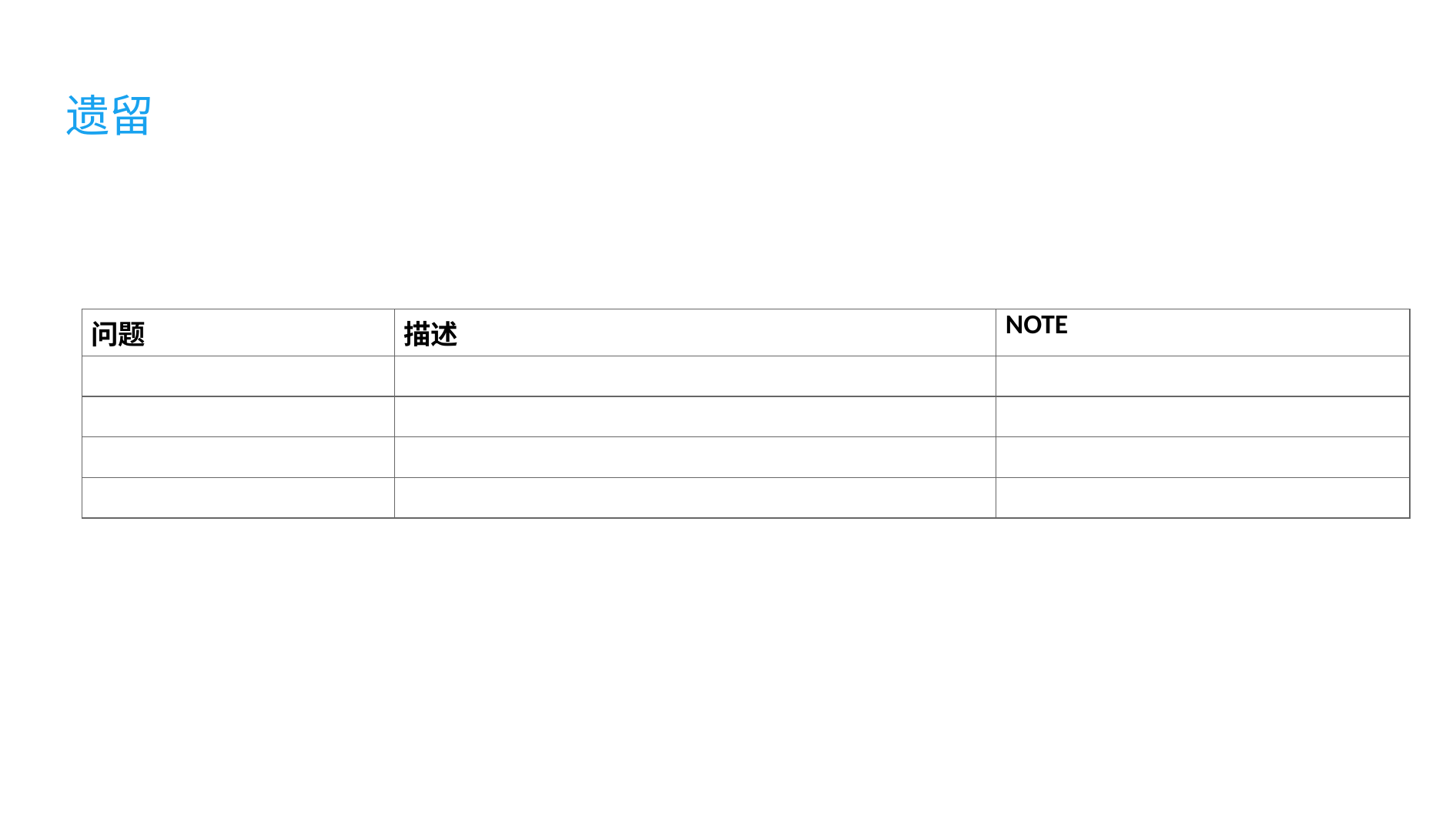

# 遗留
| 问题 | 描述 | NOTE |
| --- | --- | --- |
|  |  |  |
|  |  |  |
|  |  |  |
|  |  |  |